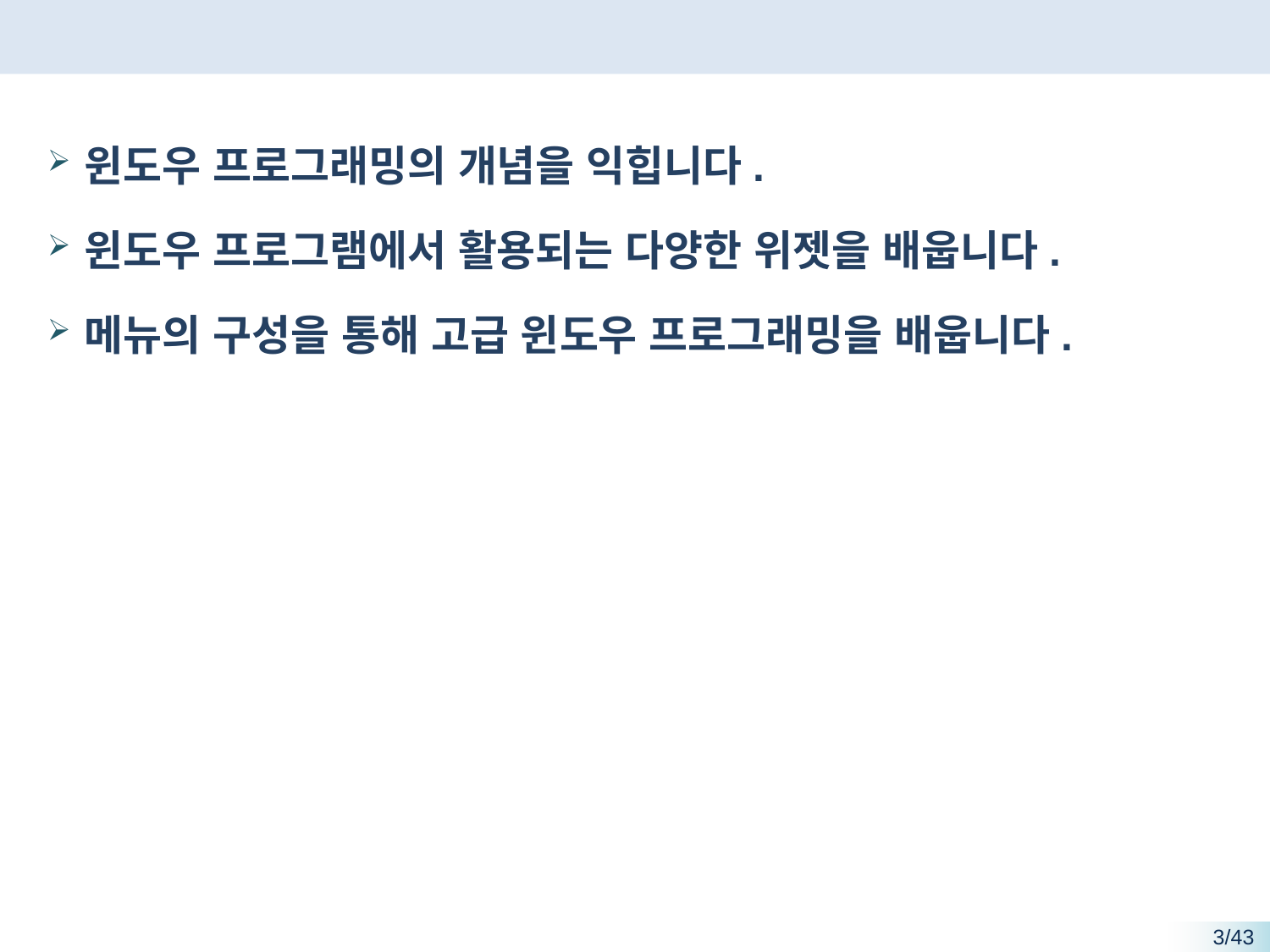

#
윈도우 프로그래밍의 개념을 익힙니다.
윈도우 프로그램에서 활용되는 다양한 위젯을 배웁니다.
메뉴의 구성을 통해 고급 윈도우 프로그래밍을 배웁니다.